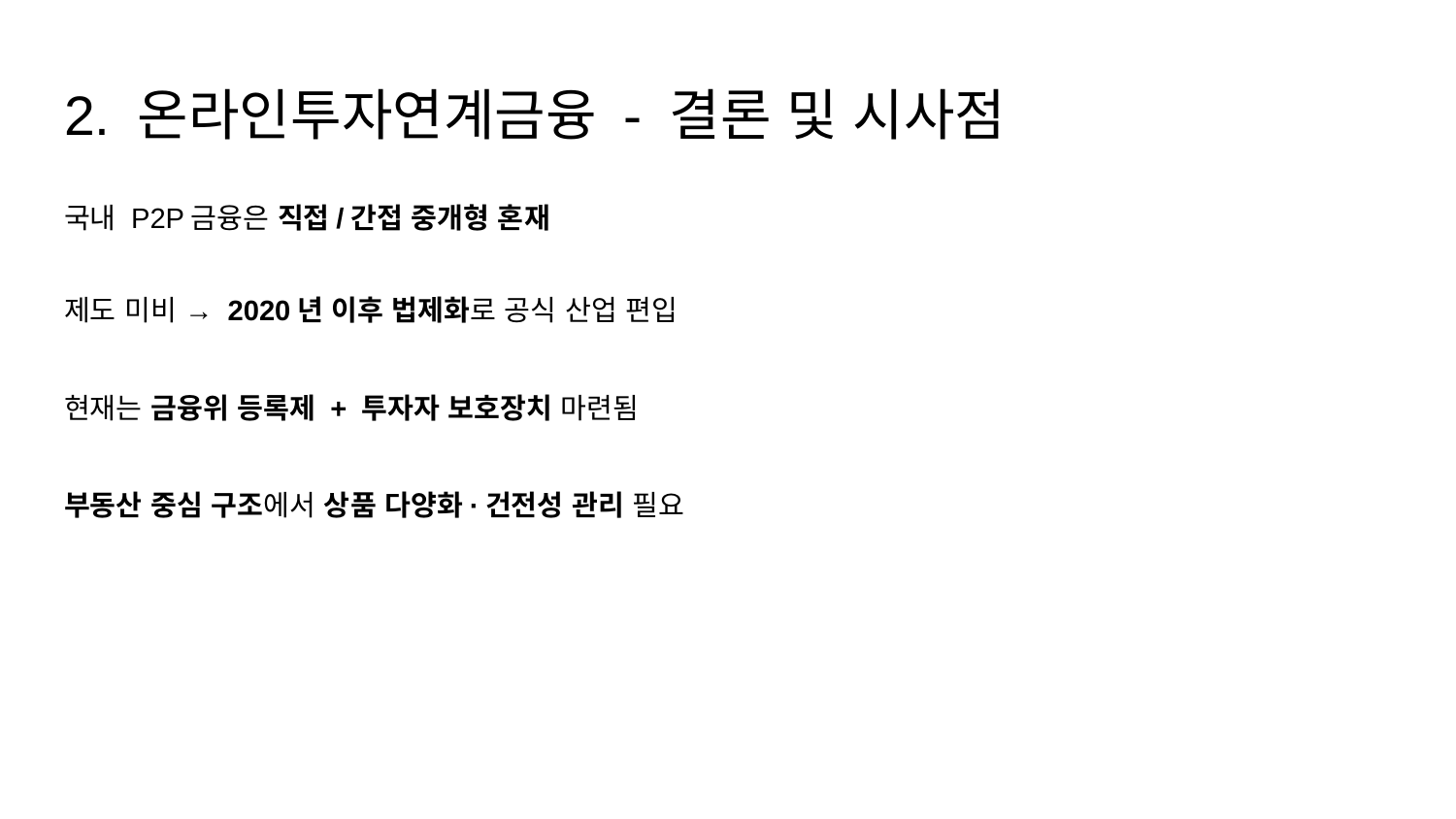

# 2. 온라인투자연계금융 - 결론 및 시사점
국내 P2P금융은 직접/간접 중개형 혼재
제도 미비 → 2020년 이후 법제화로 공식 산업 편입
현재는 금융위 등록제 + 투자자 보호장치 마련됨
부동산 중심 구조에서 상품 다양화·건전성 관리 필요